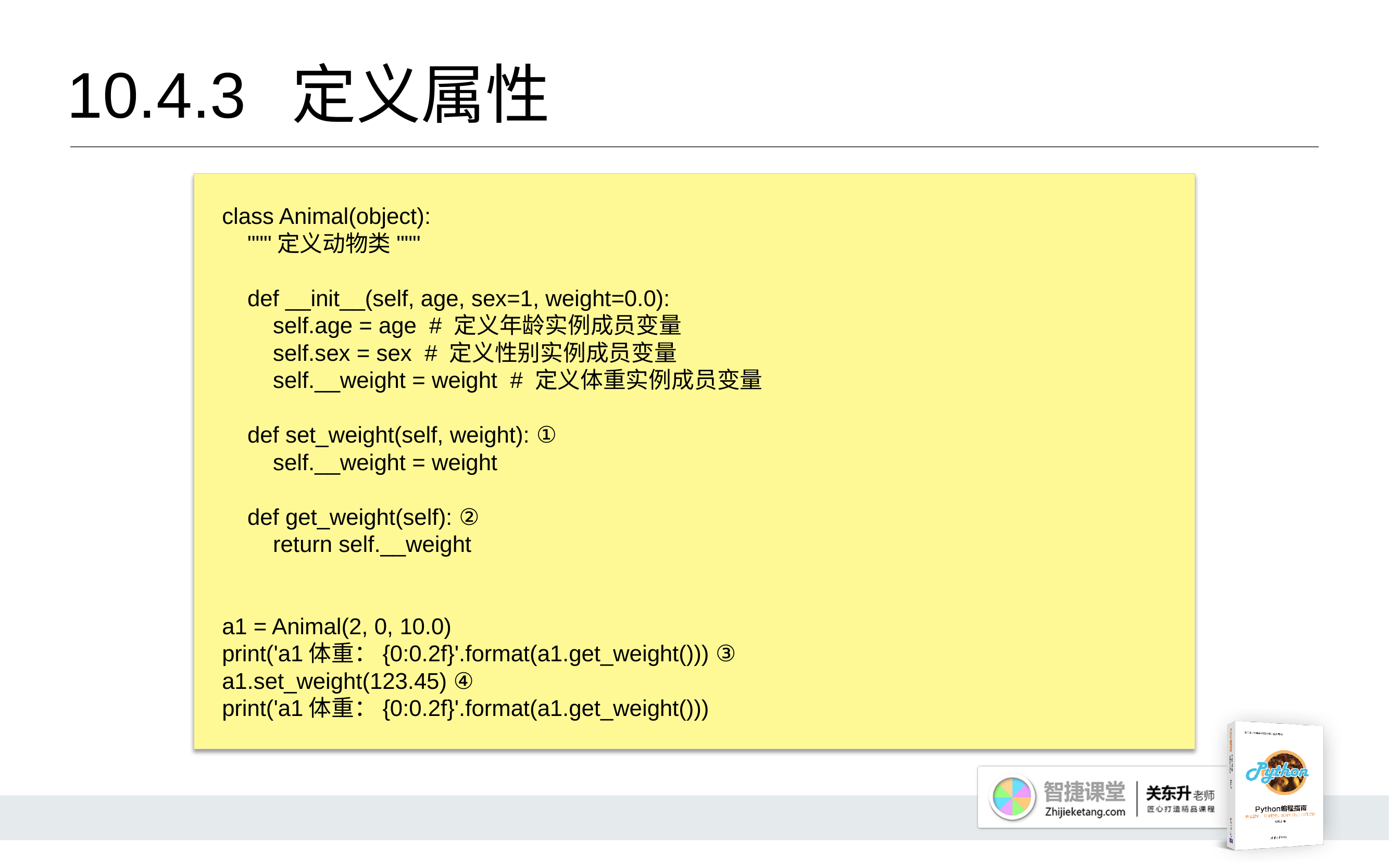

# 10.4.3 	定义属性
class Animal(object):
    """定义动物类"""

    def __init__(self, age, sex=1, weight=0.0):
        self.age = age  # 定义年龄实例成员变量
        self.sex = sex  # 定义性别实例成员变量
        self.__weight = weight  # 定义体重实例成员变量

    def set_weight(self, weight): ①
        self.__weight = weight

    def get_weight(self): ②
        return self.__weight

a1 = Animal(2, 0, 10.0)
print('a1体重：{0:0.2f}'.format(a1.get_weight())) ③
a1.set_weight(123.45) ④
print('a1体重：{0:0.2f}'.format(a1.get_weight()))